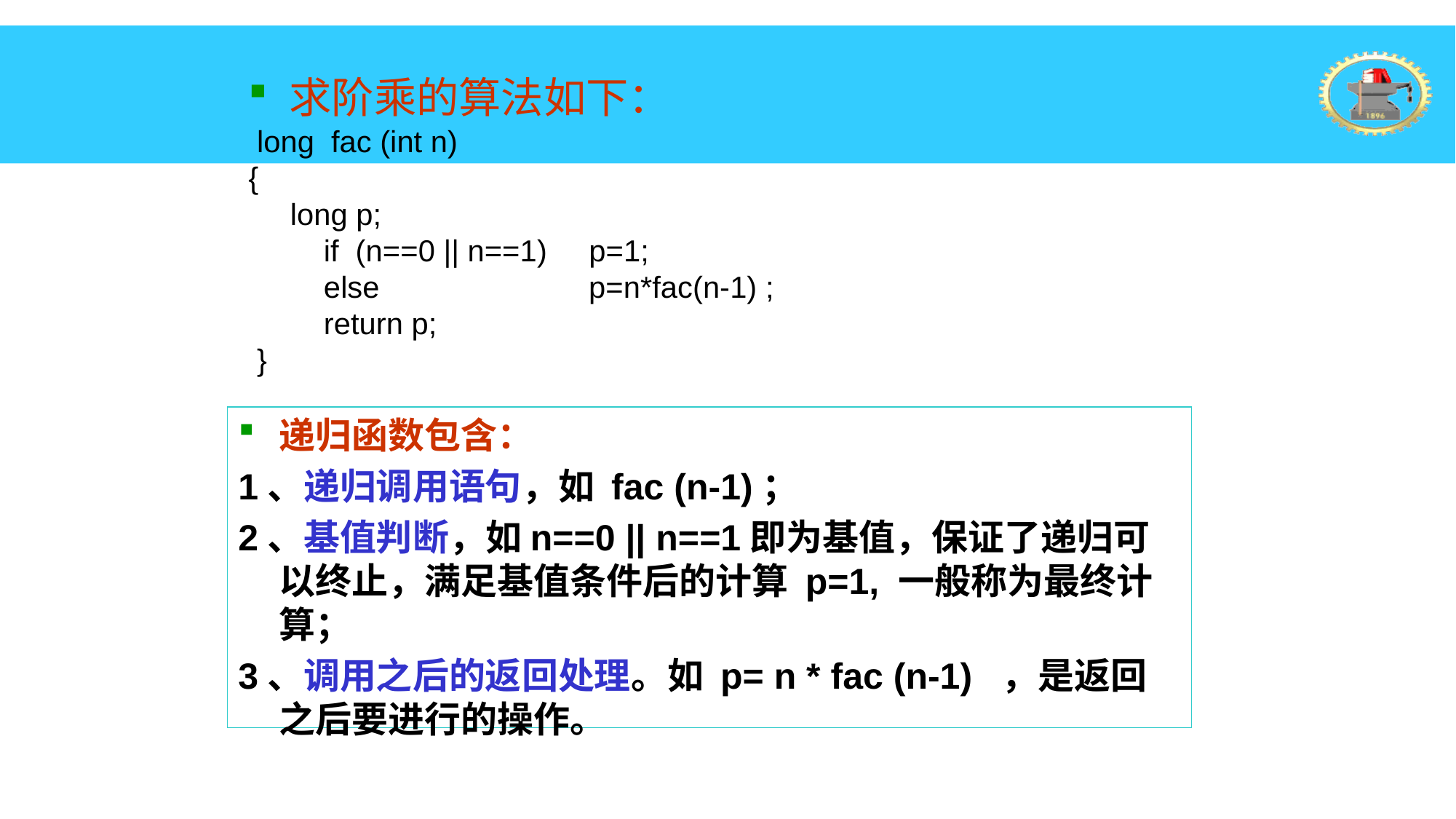

求阶乘的算法如下：
 long  fac (int n)
{
     long p;
         if  (n==0 || n==1)     p=1;
         else                         p=n*fac(n-1) ;
         return p;
 }
递归函数包含：
1、递归调用语句，如 fac (n-1)；
2、基值判断，如n==0 || n==1即为基值，保证了递归可以终止，满足基值条件后的计算 p=1, 一般称为最终计算；
3、调用之后的返回处理。如 p= n * fac (n-1)  ，是返回之后要进行的操作。